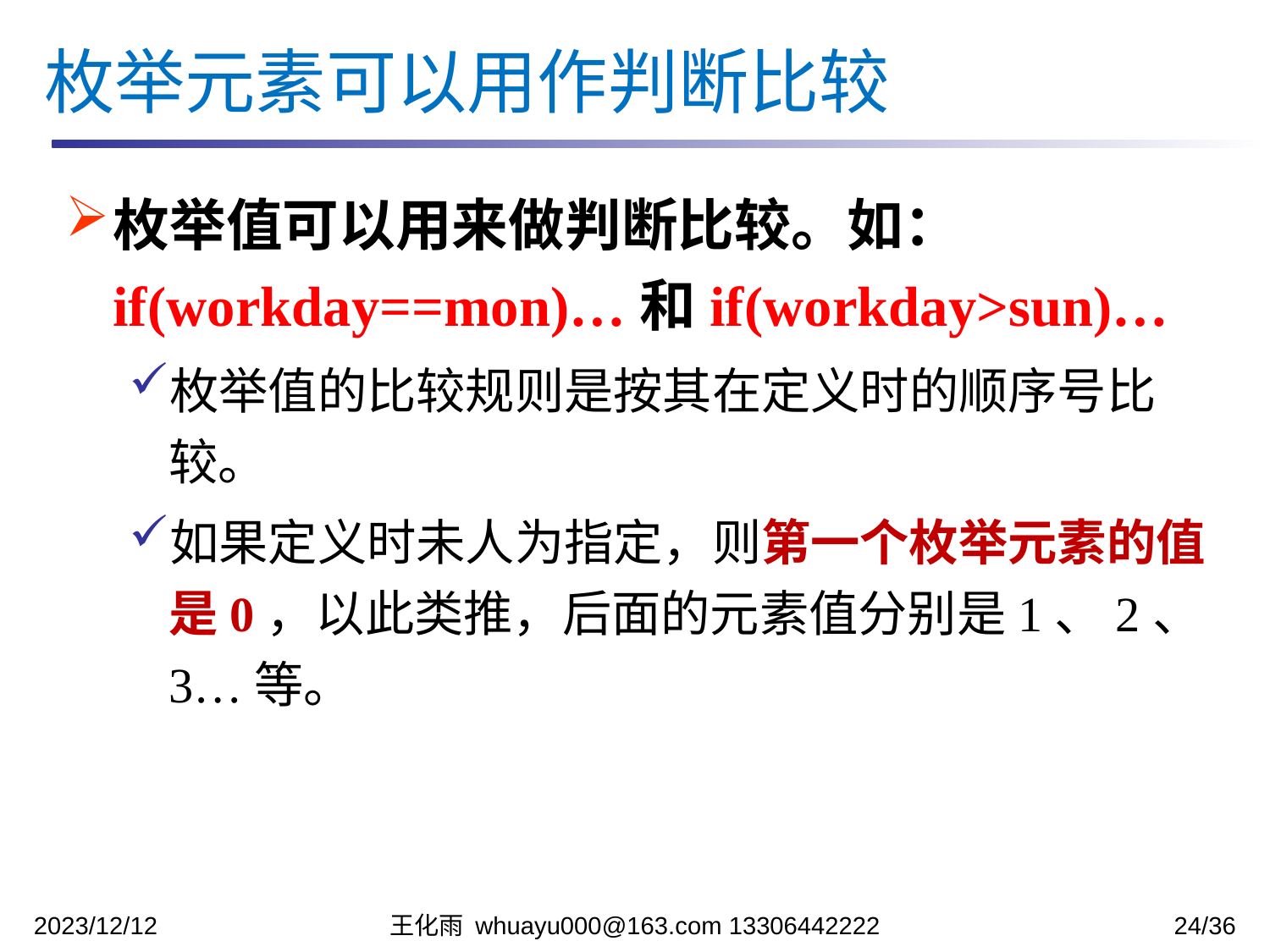

枚举元素可以用作判断比较
枚举值可以用来做判断比较。如：if(workday==mon)…和if(workday>sun)…
枚举值的比较规则是按其在定义时的顺序号比较。
如果定义时未人为指定，则第一个枚举元素的值是0，以此类推，后面的元素值分别是1、2、3…等。
2023/12/12
王化雨 whuayu000@163.com 13306442222
24/36